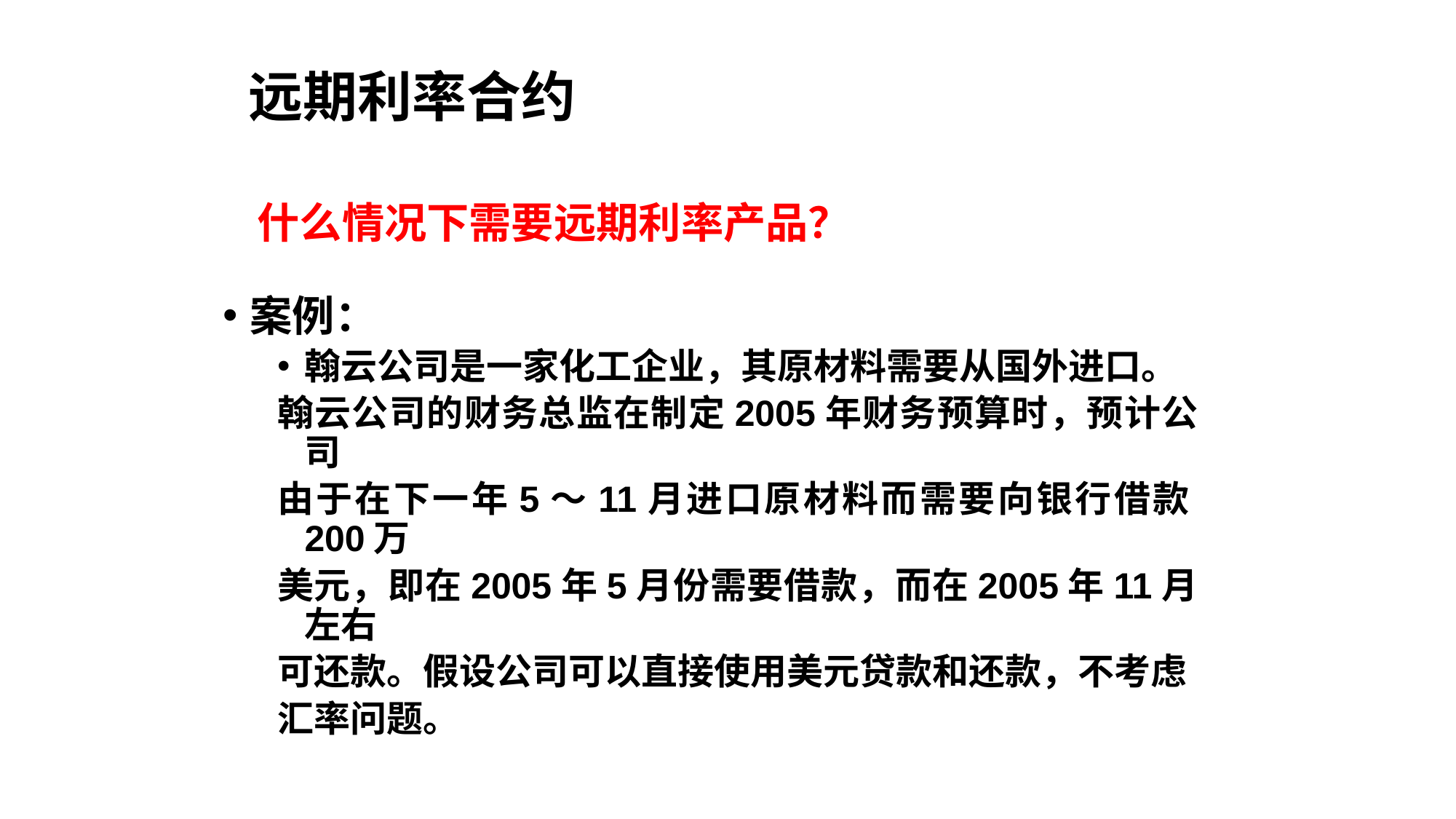

远期利率合约
# 什么情况下需要远期利率产品？
案例：
翰云公司是一家化工企业，其原材料需要从国外进口。
翰云公司的财务总监在制定2005年财务预算时，预计公司
由于在下一年5～11月进口原材料而需要向银行借款200万
美元，即在2005年5月份需要借款，而在2005年11月左右
可还款。假设公司可以直接使用美元贷款和还款，不考虑
汇率问题。